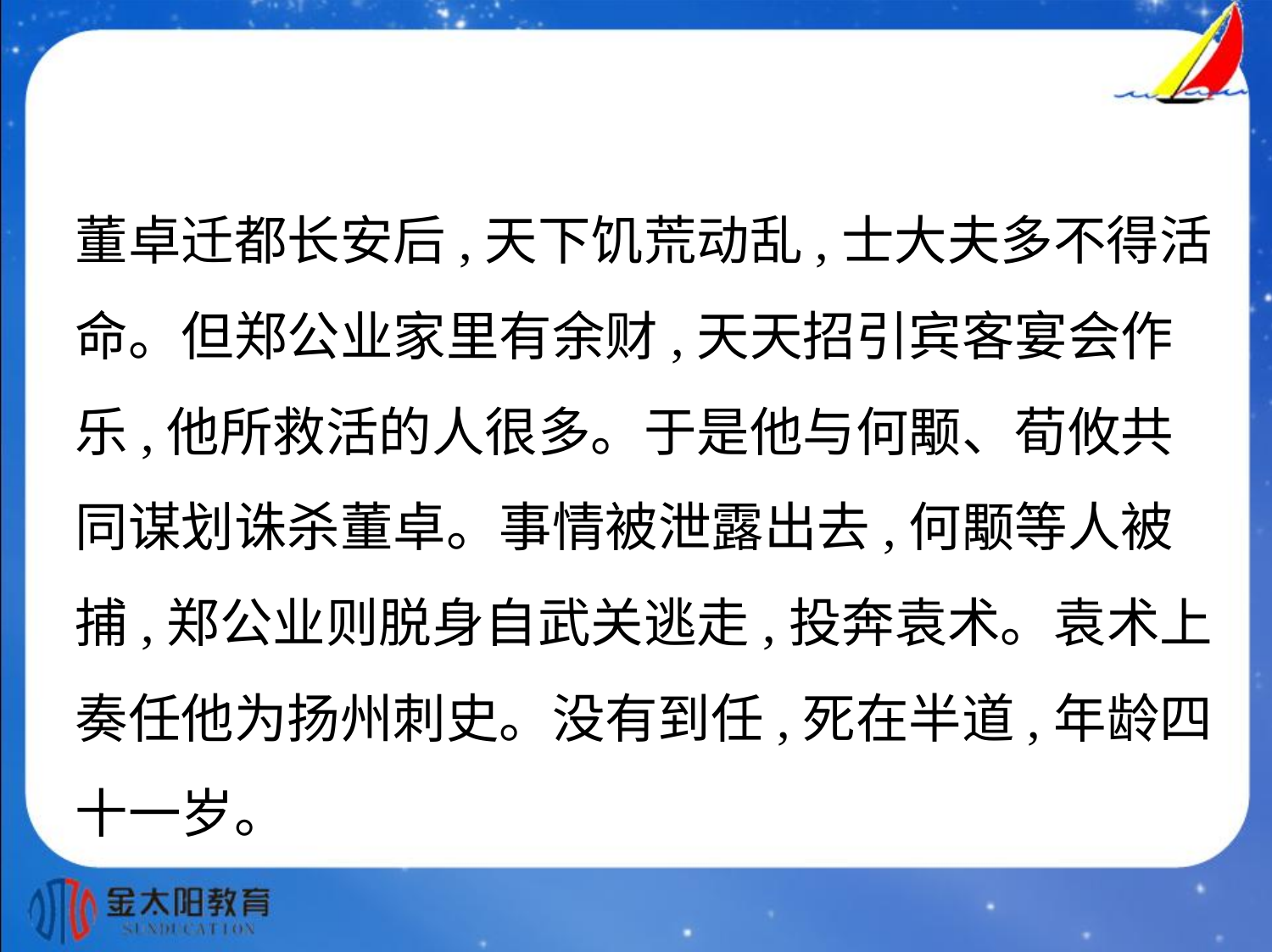

董卓迁都长安后,天下饥荒动乱,士大夫多不得活
命。但郑公业家里有余财,天天招引宾客宴会作
乐,他所救活的人很多。于是他与何颙、荀攸共
同谋划诛杀董卓。事情被泄露出去,何颙等人被
捕,郑公业则脱身自武关逃走,投奔袁术。袁术上
奏任他为扬州刺史。没有到任,死在半道,年龄四
十一岁。